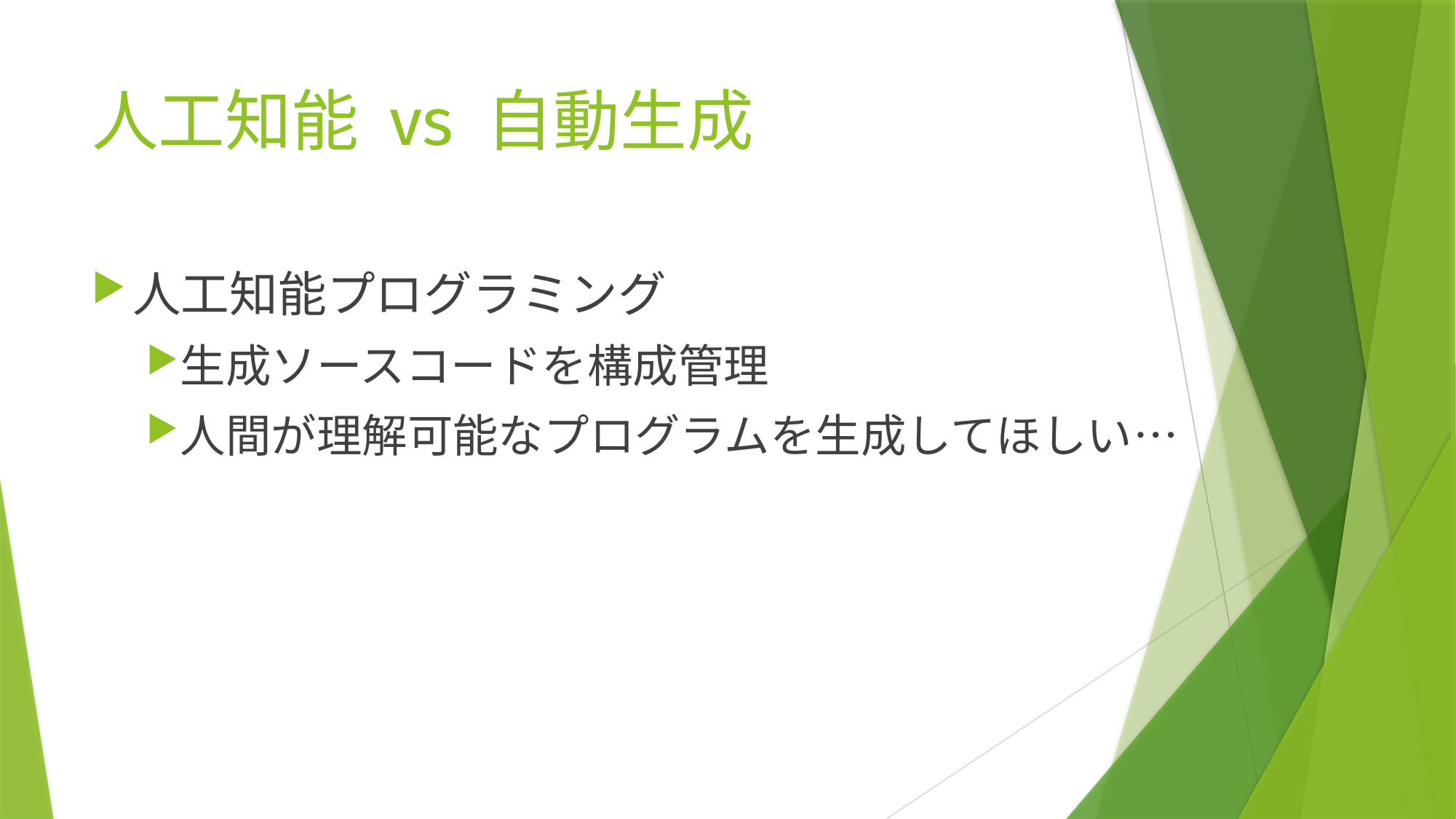

# 人工知能 vs 自動生成
人工知能プログラミング
生成ソースコードを構成管理
人間が理解可能なプログラムを生成してほしい…